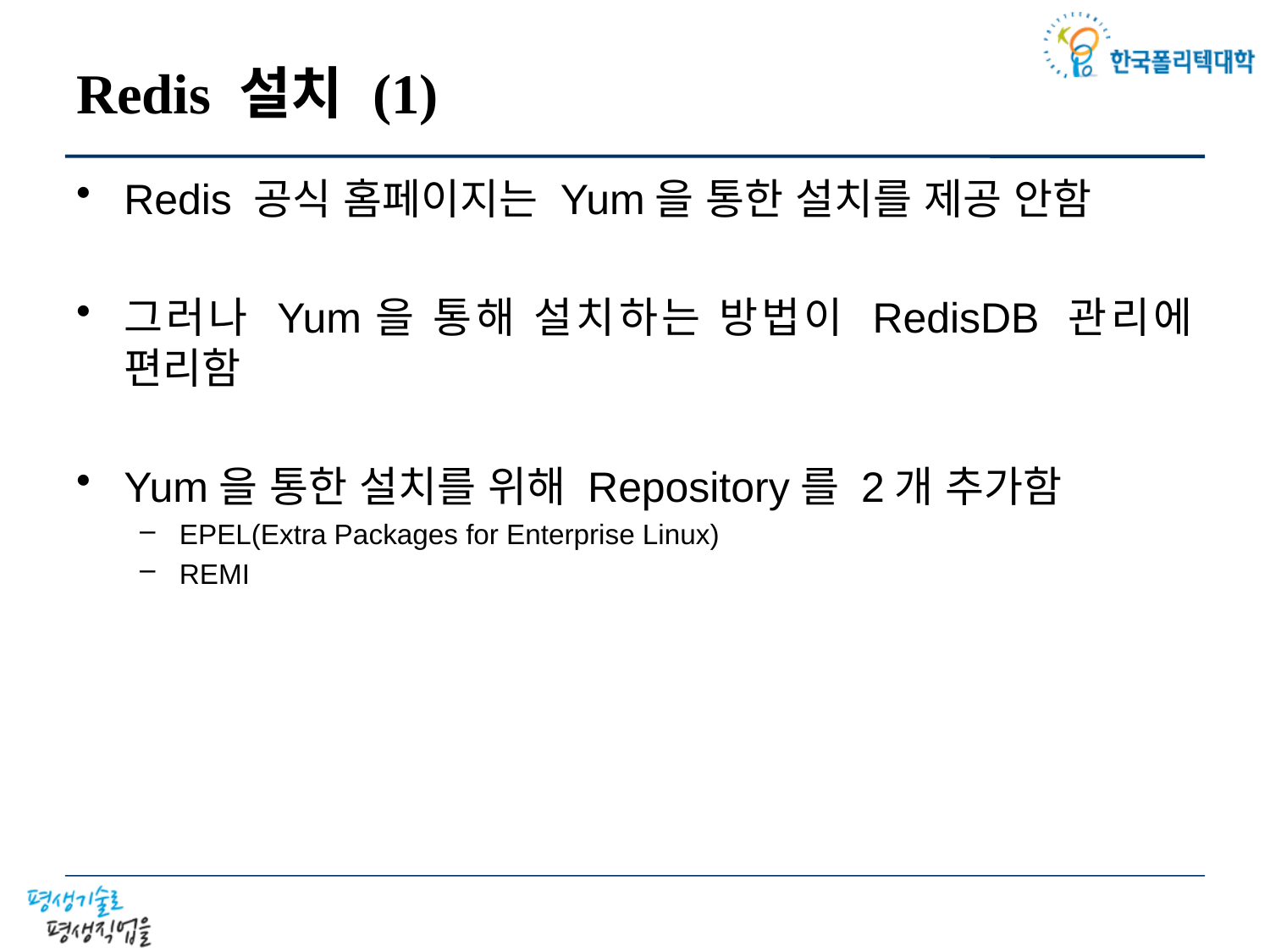

# Redis 설치 (1)
Redis 공식 홈페이지는 Yum을 통한 설치를 제공 안함

그러나 Yum을 통해 설치하는 방법이 RedisDB 관리에 편리함

Yum을 통한 설치를 위해 Repository를 2개 추가함
EPEL(Extra Packages for Enterprise Linux)
REMI

CONFIG SET protected-mode no